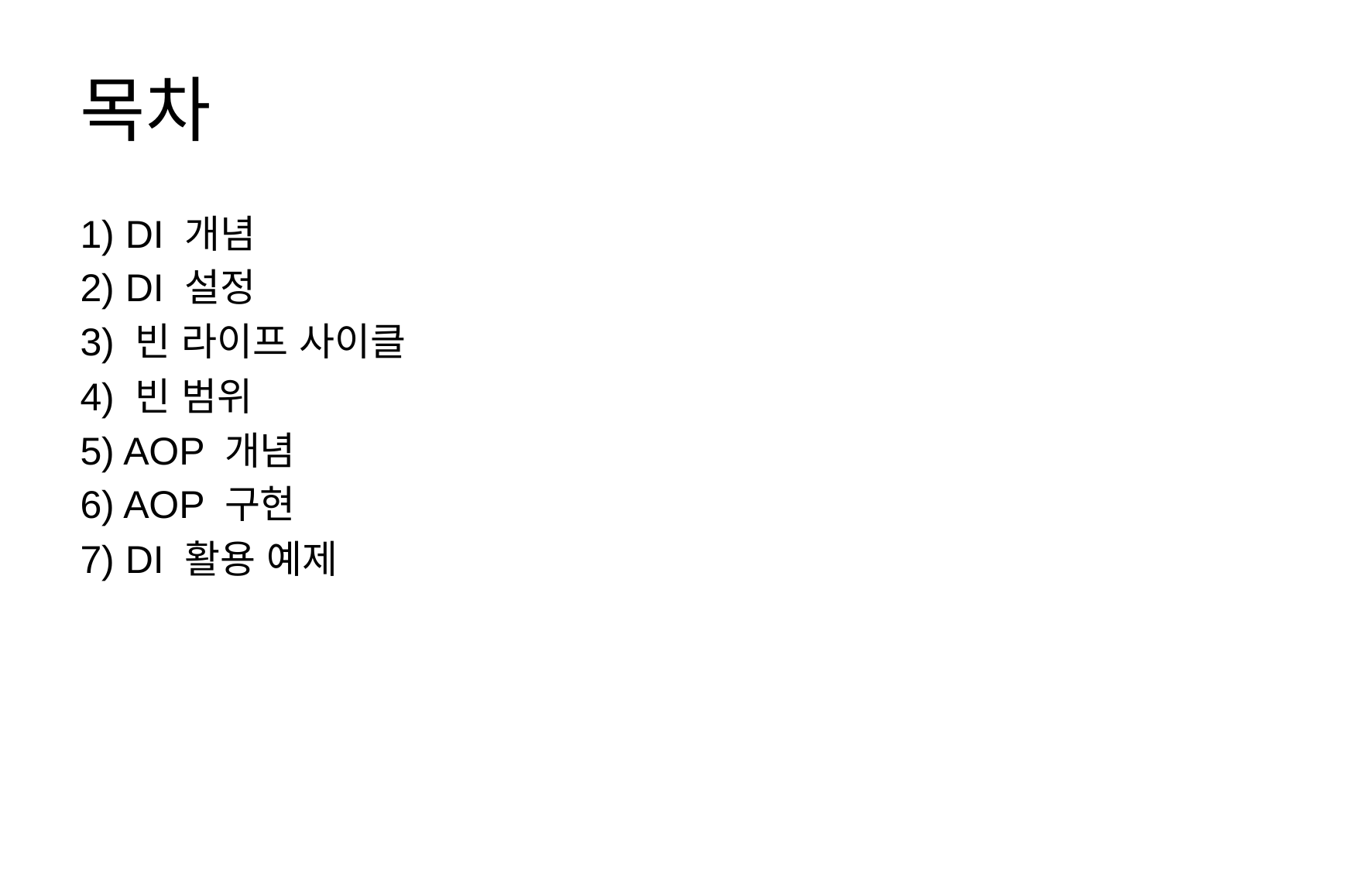

# 목차
1) DI 개념
2) DI 설정
3) 빈 라이프 사이클
4) 빈 범위
5) AOP 개념
6) AOP 구현
7) DI 활용 예제